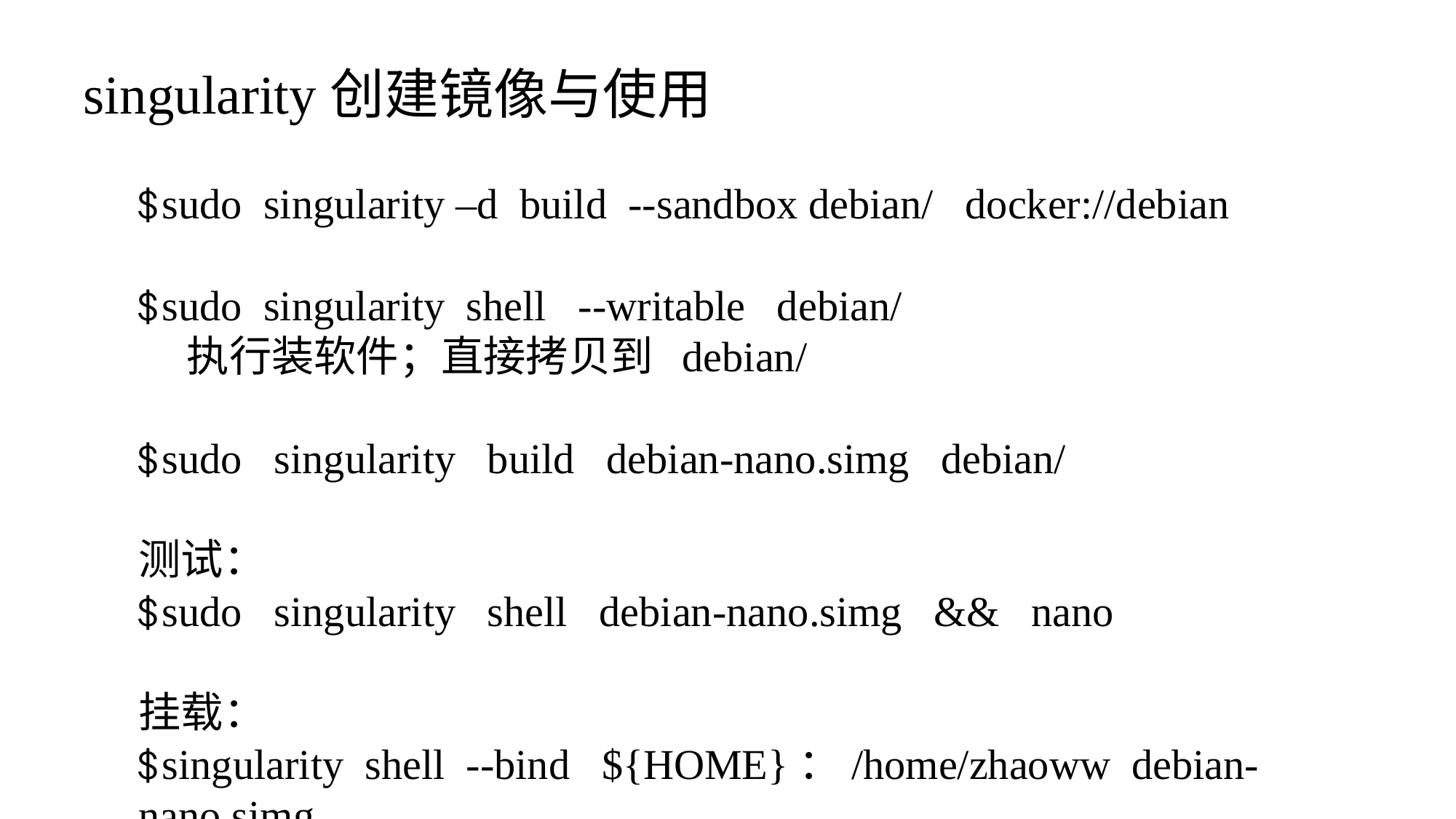

singularity创建镜像与使用
$sudo  singularity –d  build  --sandbox debian/   docker://debian

$sudo  singularity  shell   --writable   debian/
    执行装软件；直接拷贝到  debian/

$sudo   singularity   build   debian-nano.simg   debian/

测试：
$sudo   singularity   shell   debian-nano.simg   &&   nano

挂载：
$singularity  shell  --bind   ${HOME}：/home/zhaoww  debian-nano.simg